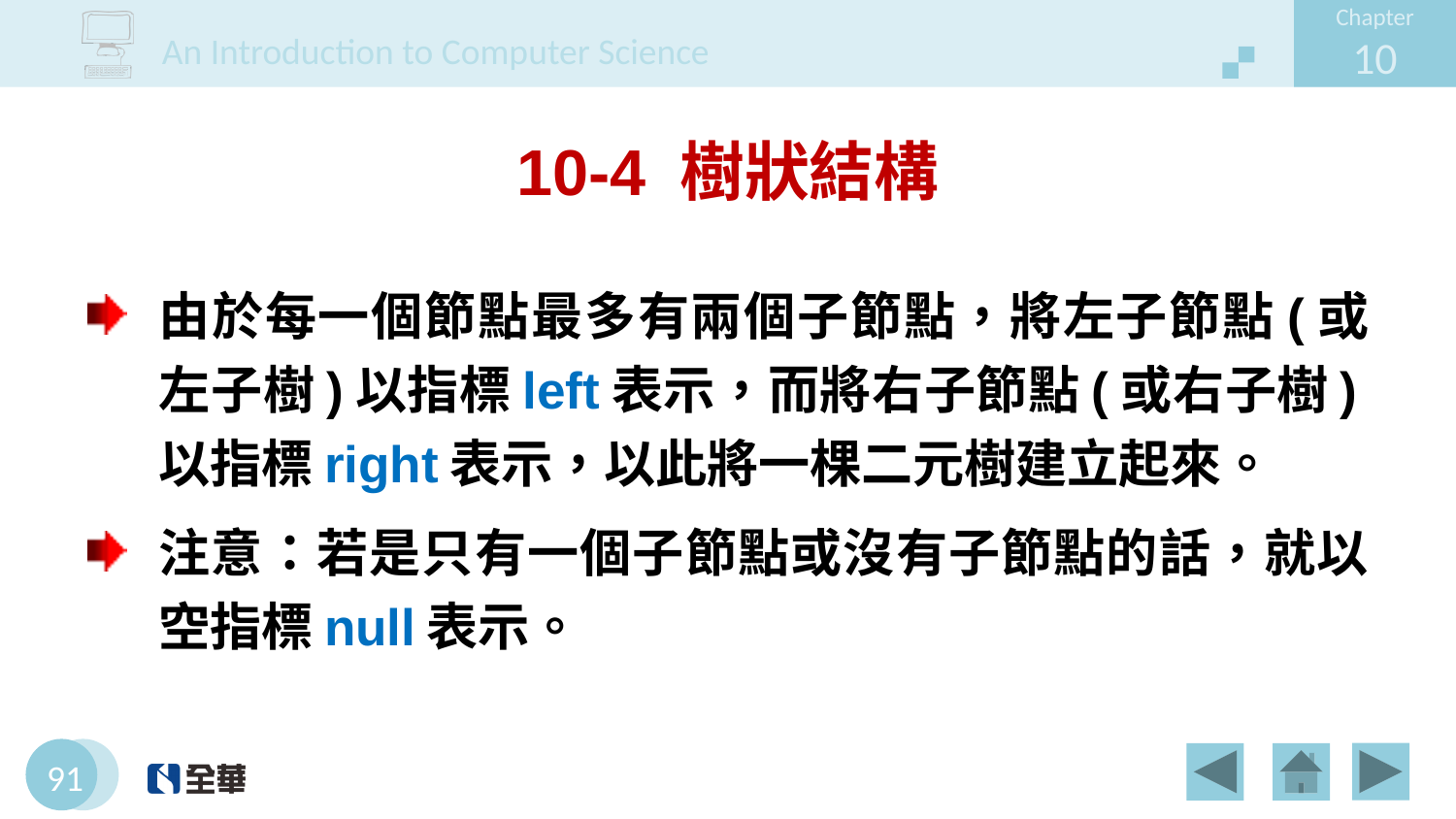

# 10-4 樹狀結構
由於每一個節點最多有兩個子節點，將左子節點(或左子樹)以指標left表示，而將右子節點(或右子樹)以指標right表示，以此將一棵二元樹建立起來。
注意：若是只有一個子節點或沒有子節點的話，就以空指標null表示。